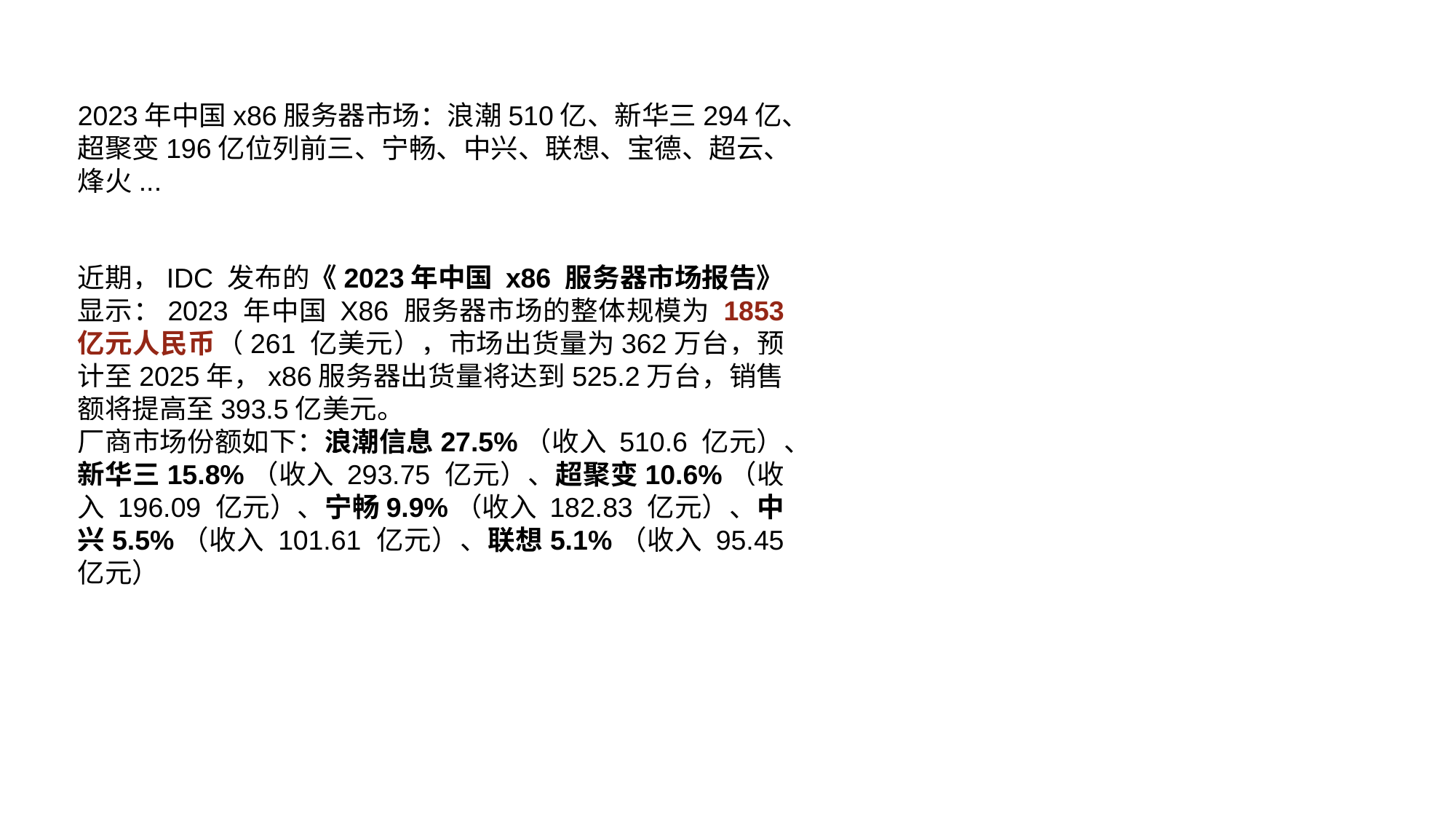

2023年中国x86服务器市场：浪潮510亿、新华三294亿、超聚变196亿位列前三、宁畅、中兴、联想、宝德、超云、烽火...
近期，IDC 发布的《2023年中国 x86 服务器市场报告》显示：2023 年中国 X86 服务器市场的整体规模为 1853 亿元人民币（261 亿美元），市场出货量为362万台，预计至2025年，x86服务器出货量将达到525.2万台，销售额将提高至393.5亿美元。
厂商市场份额如下：浪潮信息27.5%（收入 510.6 亿元）、新华三15.8%（收入 293.75 亿元）、超聚变10.6%（收入 196.09 亿元）、宁畅9.9%（收入 182.83 亿元）、中兴5.5%（收入 101.61 亿元）、联想5.1%（收入 95.45 亿元）